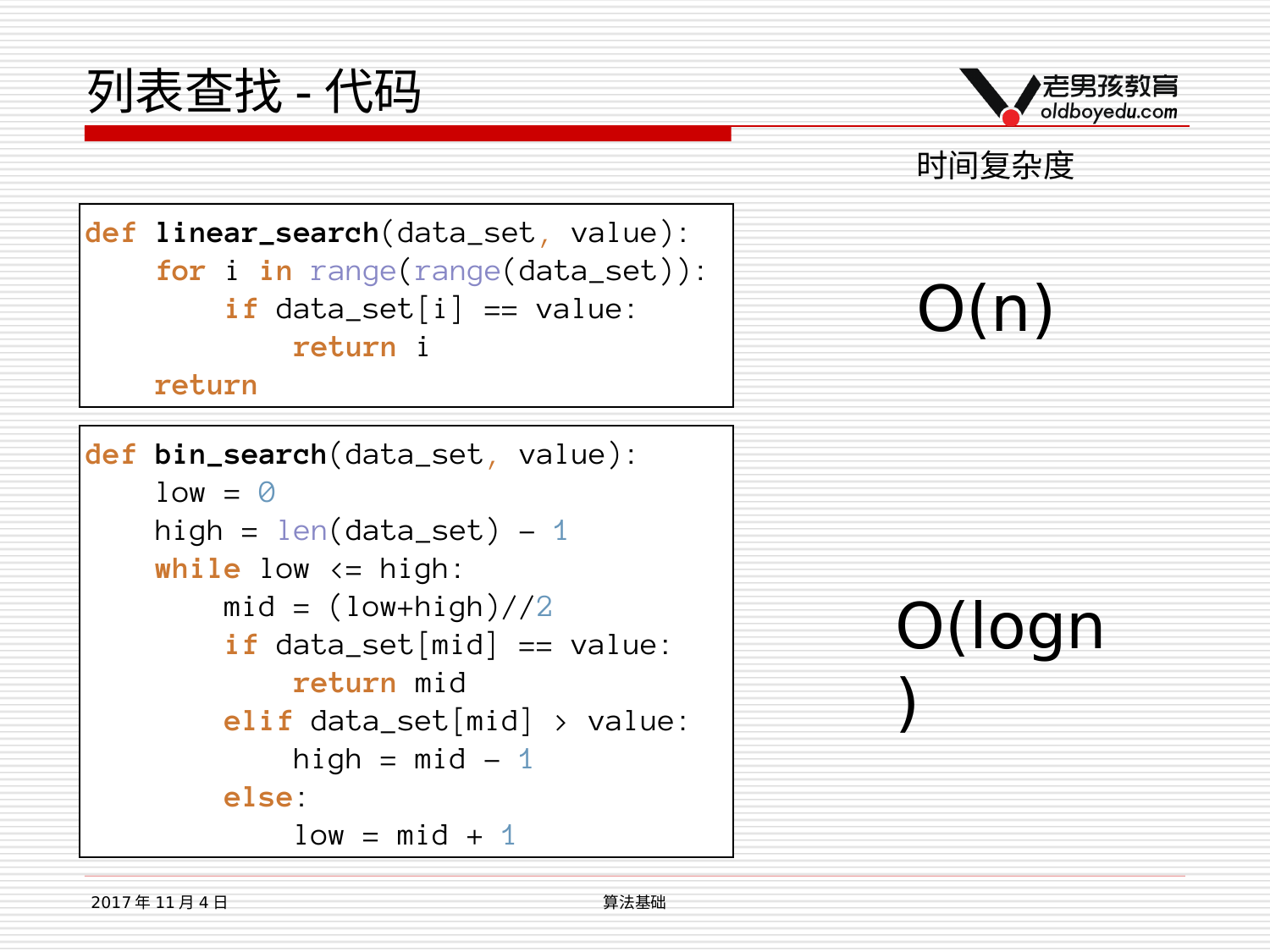

# 列表查找-代码
时间复杂度
def linear_search(data_set, value):
    for i in range(range(data_set)):
        if data_set[i] == value:
            return i
    return
O(n)
def bin_search(data_set, value):
    low = 0
    high = len(data_set) - 1
    while low <= high:
        mid = (low+high)//2
        if data_set[mid] == value:
            return mid
        elif data_set[mid] > value:
            high = mid - 1
        else:
            low = mid + 1
O(logn)
2017年11月4日
算法基础
14